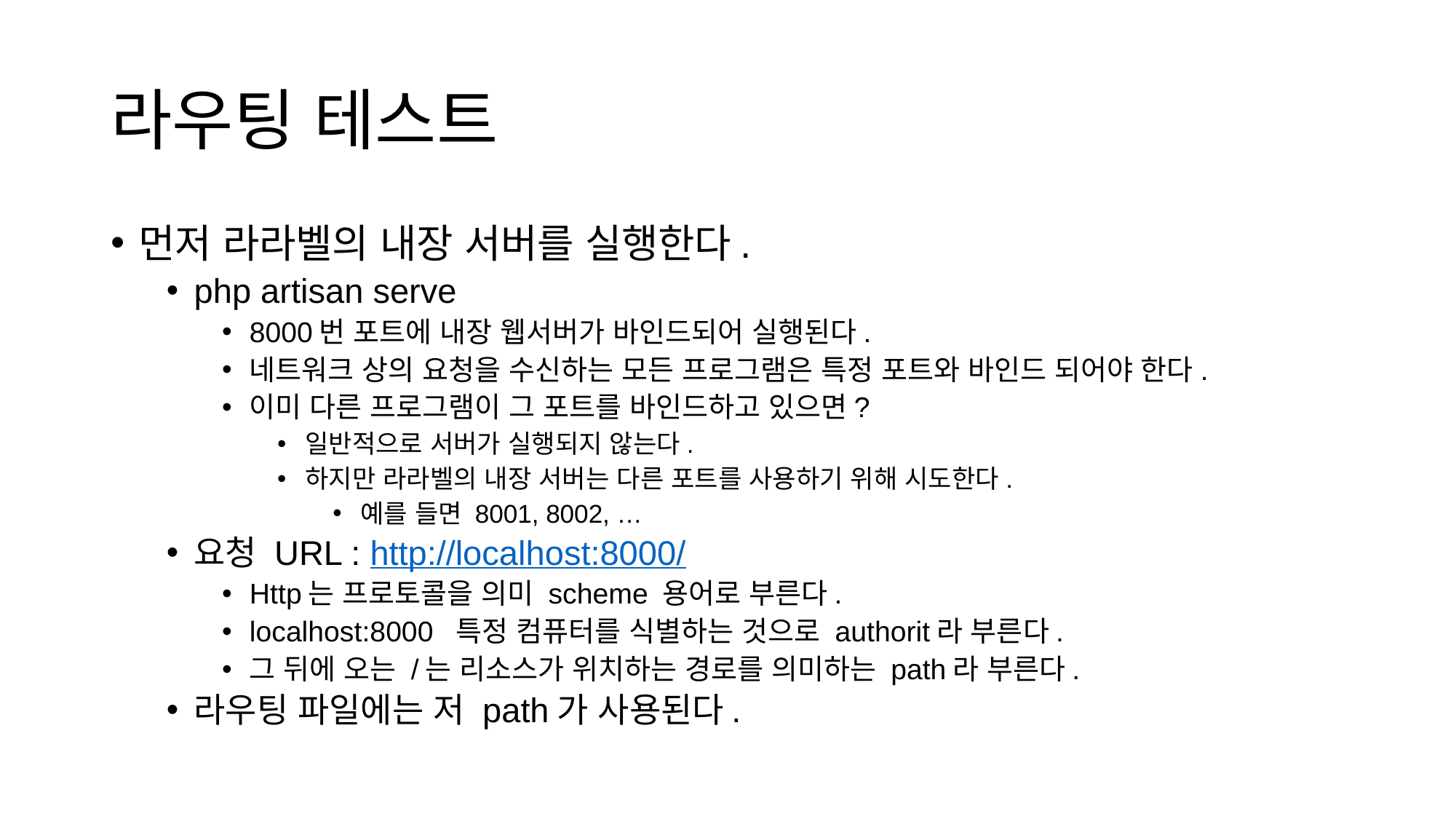

# 라우팅 테스트
먼저 라라벨의 내장 서버를 실행한다.
php artisan serve
8000번 포트에 내장 웹서버가 바인드되어 실행된다.
네트워크 상의 요청을 수신하는 모든 프로그램은 특정 포트와 바인드 되어야 한다.
이미 다른 프로그램이 그 포트를 바인드하고 있으면?
일반적으로 서버가 실행되지 않는다.
하지만 라라벨의 내장 서버는 다른 포트를 사용하기 위해 시도한다.
예를 들면 8001, 8002, …
요청 URL : http://localhost:8000/
Http는 프로토콜을 의미 scheme 용어로 부른다.
localhost:8000  특정 컴퓨터를 식별하는 것으로 authorit라 부른다.
그 뒤에 오는 /는 리소스가 위치하는 경로를 의미하는 path라 부른다.
라우팅 파일에는 저 path가 사용된다.